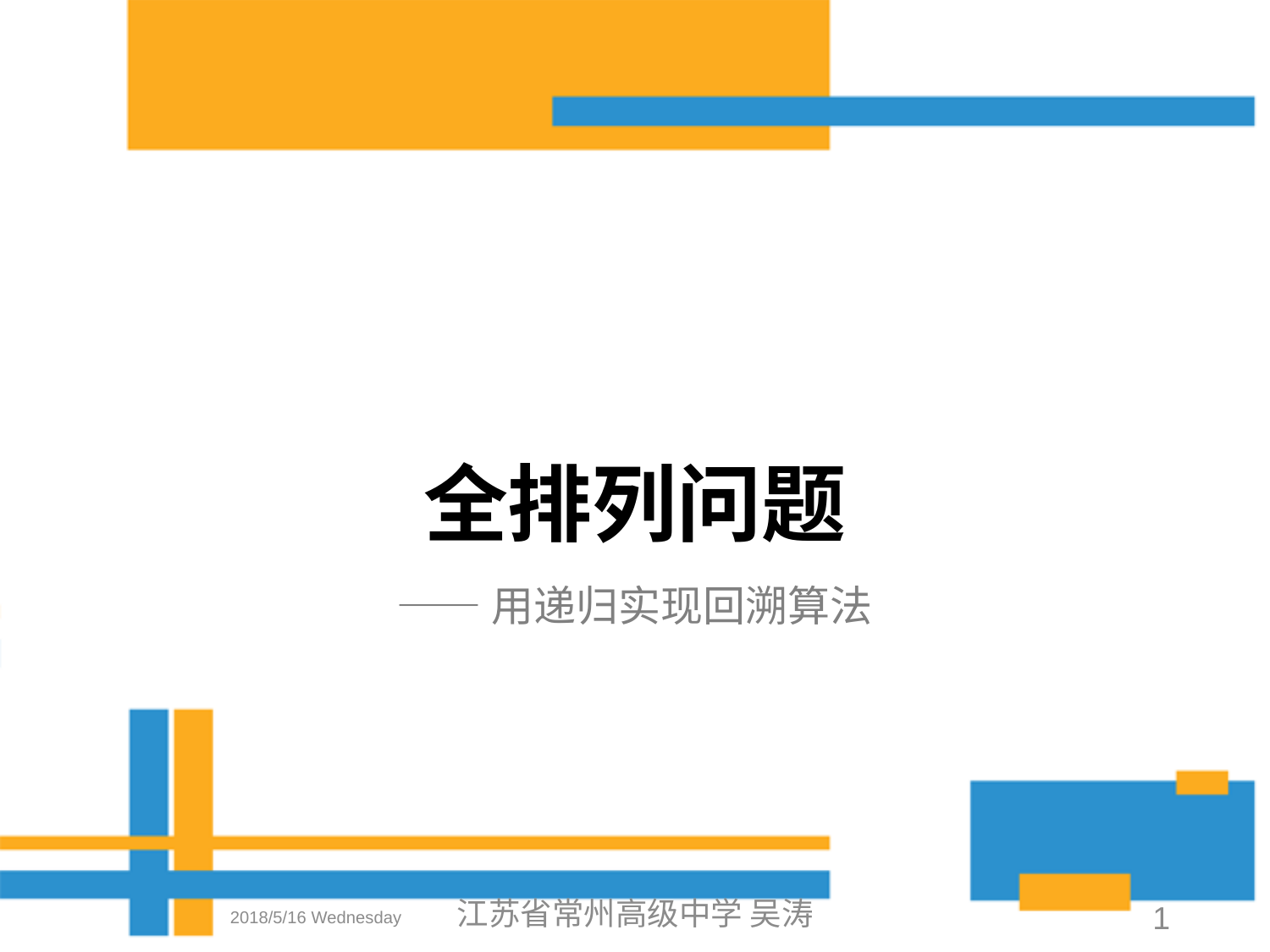

# 全排列问题
——用递归实现回溯算法
2018/5/16 Wednesday
江苏省常州高级中学 吴涛
1